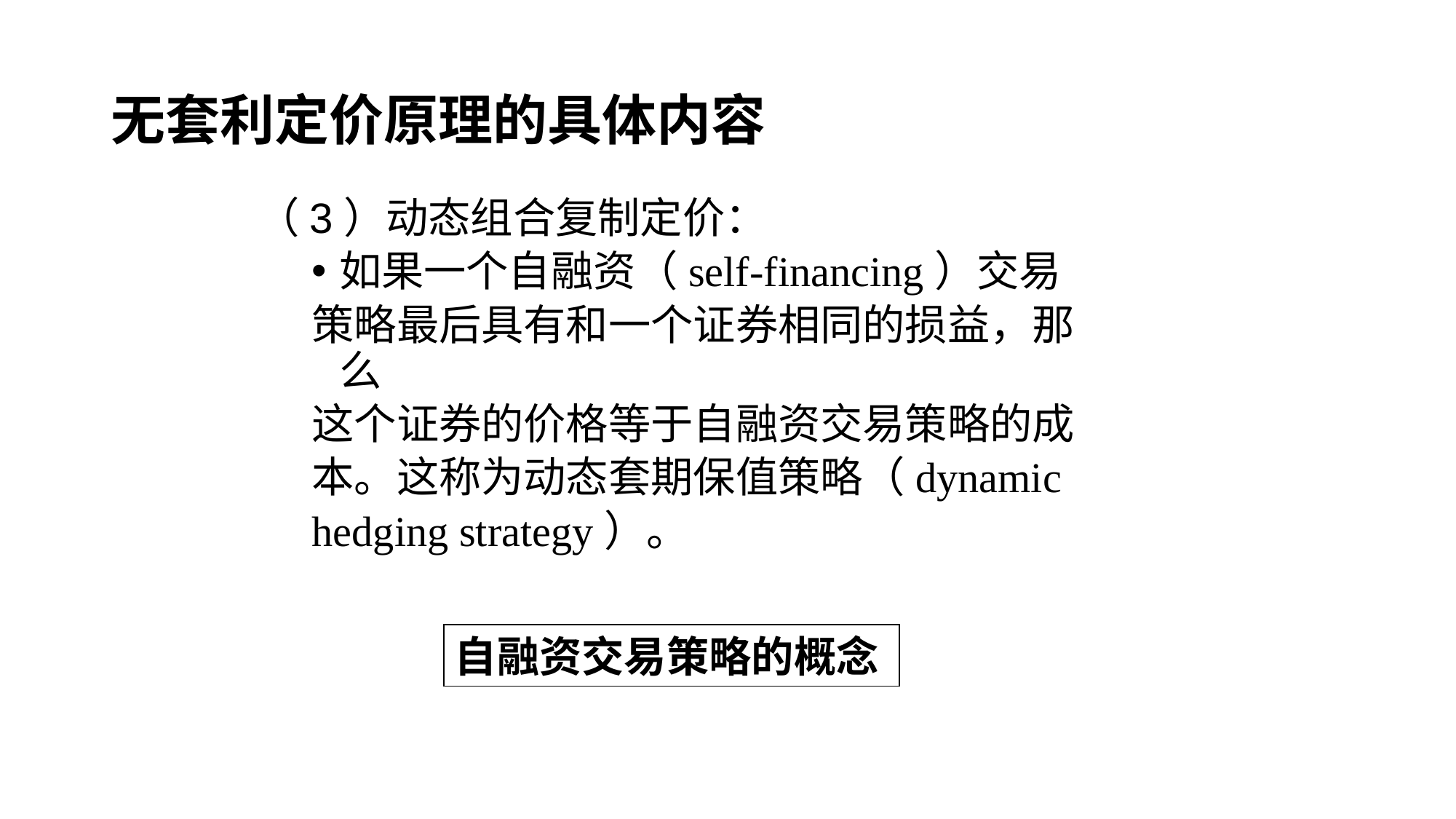

无套利定价原理的具体内容
（3）动态组合复制定价：
如果一个自融资（self-financing）交易
策略最后具有和一个证券相同的损益，那么
这个证券的价格等于自融资交易策略的成
本。这称为动态套期保值策略（dynamic
hedging strategy）。
自融资交易策略的概念